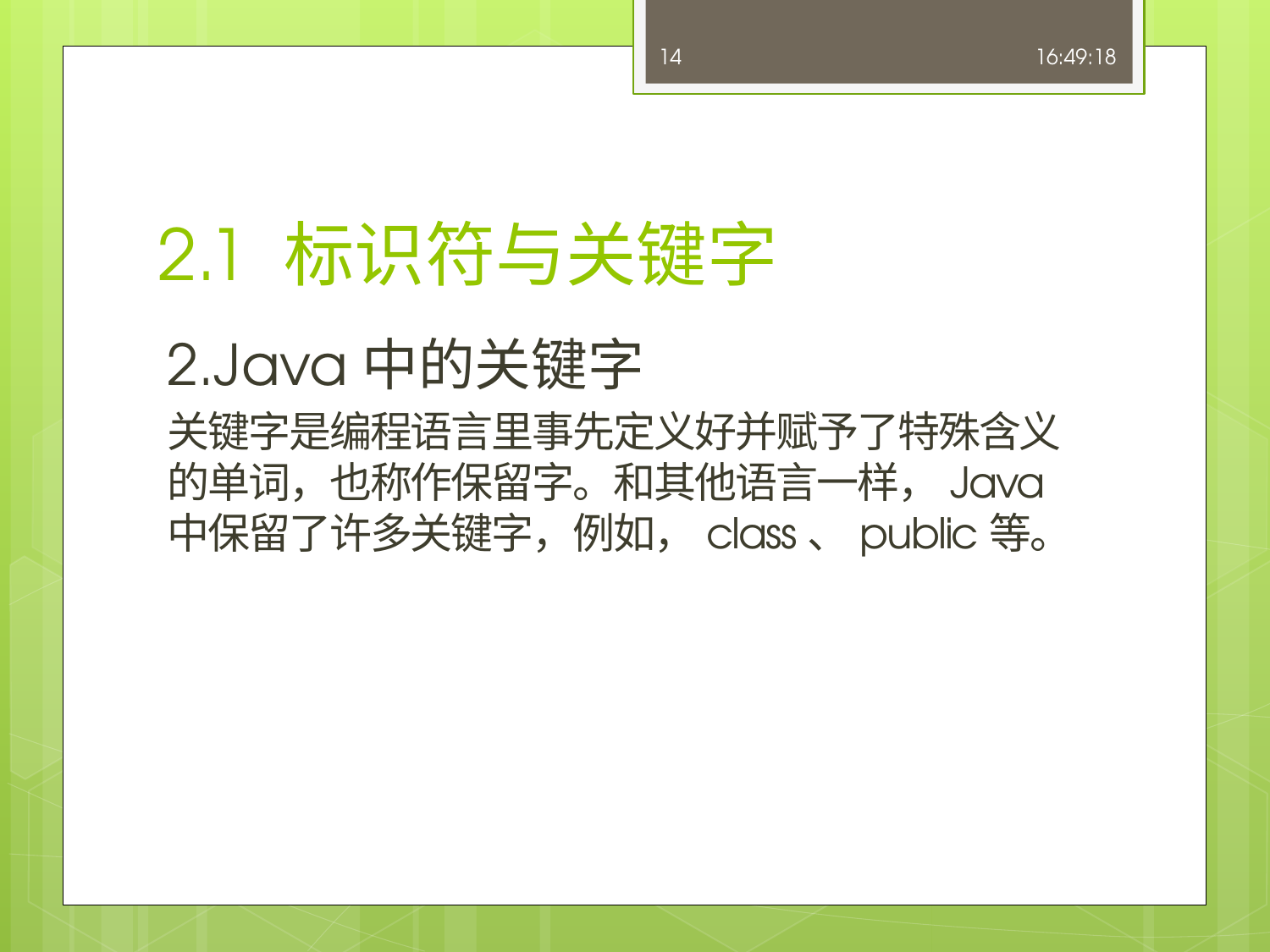

14
16:49:18
# 2.1 标识符与关键字
2.Java中的关键字
关键字是编程语言里事先定义好并赋予了特殊含义的单词，也称作保留字。和其他语言一样，Java中保留了许多关键字，例如，class、public等。